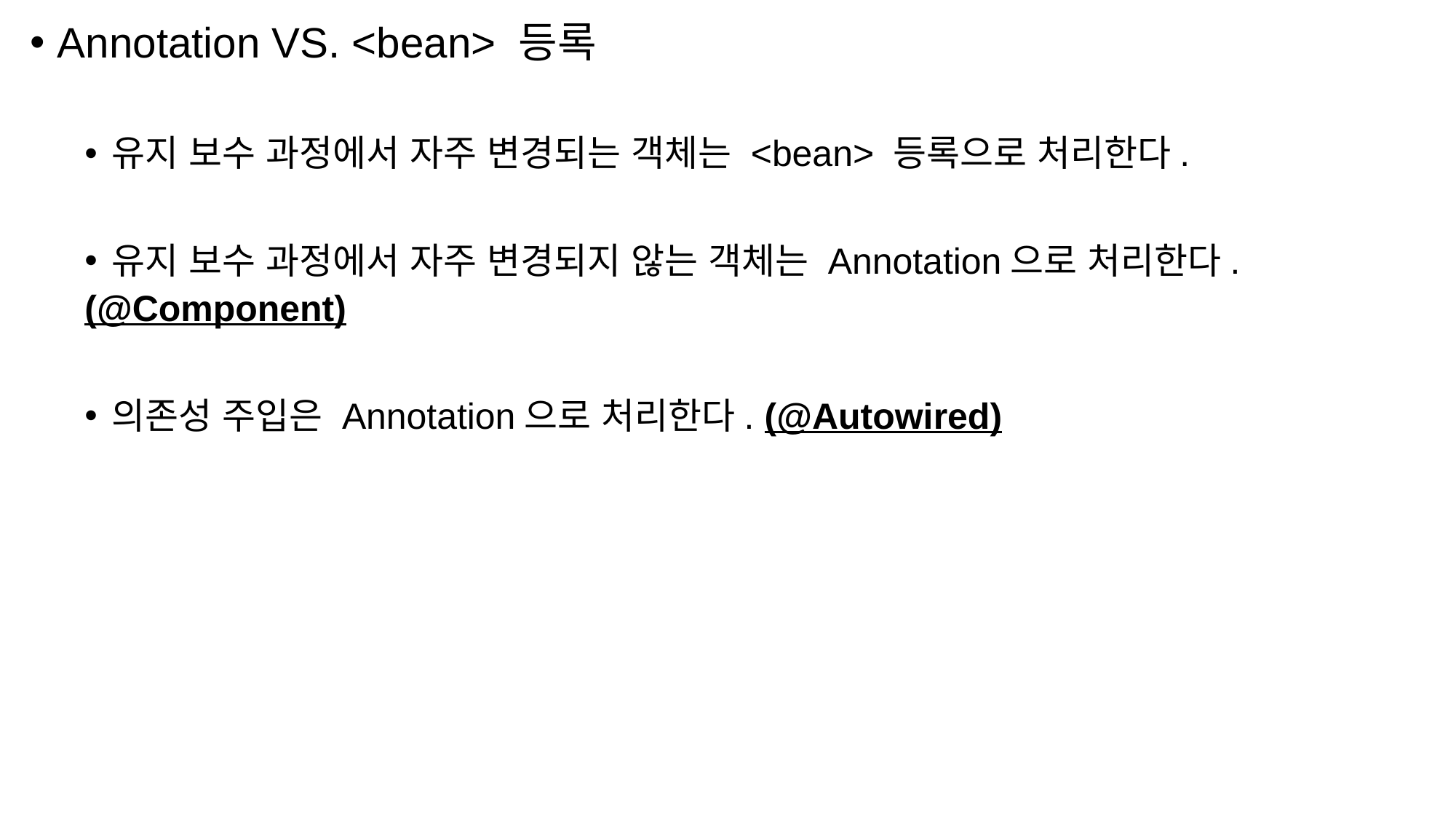

Annotation VS. <bean> 등록

유지 보수 과정에서 자주 변경되는 객체는 <bean> 등록으로 처리한다.

유지 보수 과정에서 자주 변경되지 않는 객체는 Annotation으로 처리한다.
(@Component)

의존성 주입은 Annotation으로 처리한다. (@Autowired)